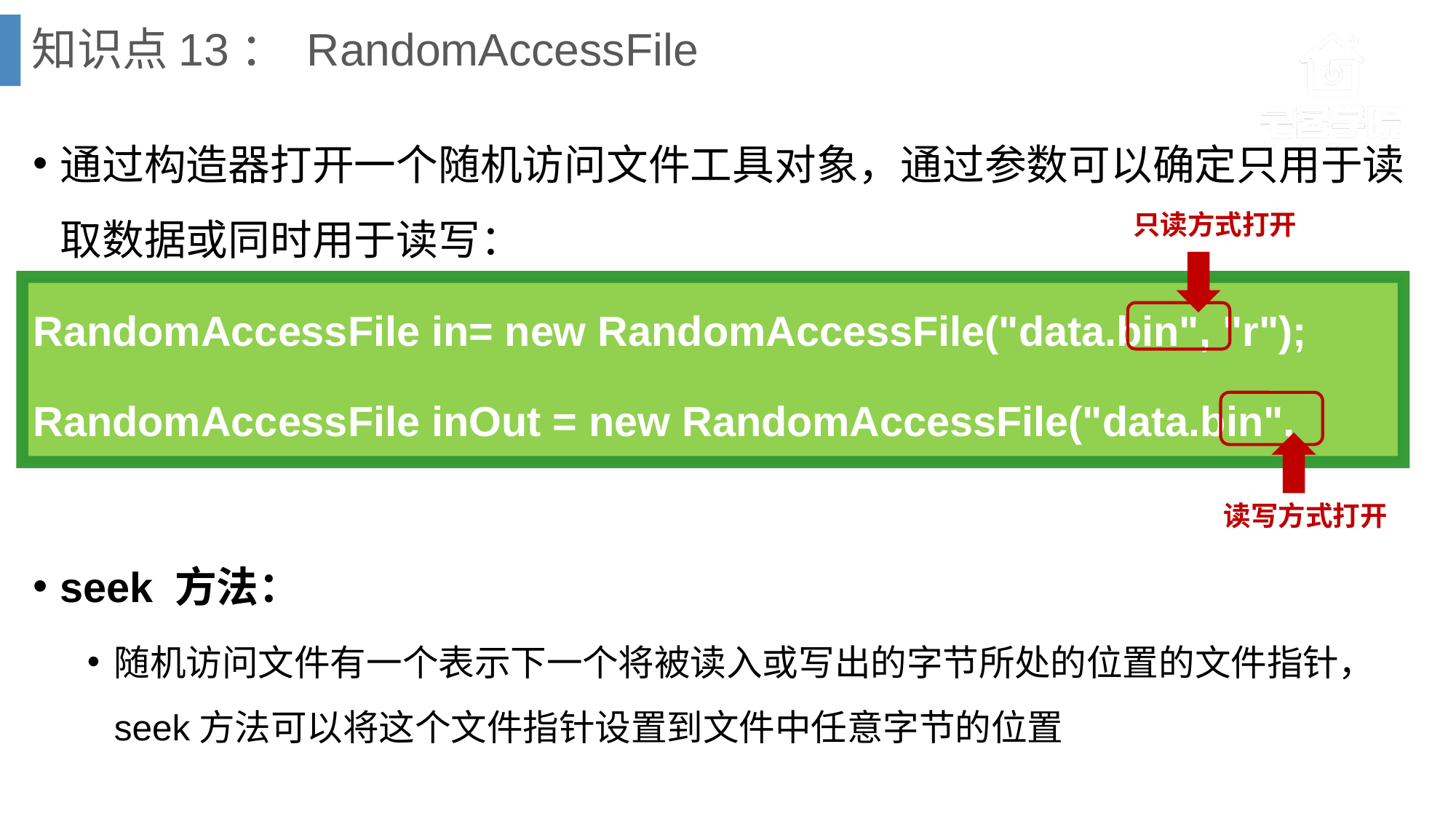

# 知识点13： RandomAccessFile
通过构造器打开一个随机访问文件工具对象，通过参数可以确定只用于读取数据或同时用于读写：
RandomAccessFile in= new RandomAccessFile("data.bin", "r");
RandomAccessFile inOut = new RandomAccessFile("data.bin", "rw");
seek 方法：
随机访问文件有一个表示下一个将被读入或写出的字节所处的位置的文件指针， seek方法可以将这个文件指针设置到文件中任意字节的位置

只读方式打开

读写方式打开